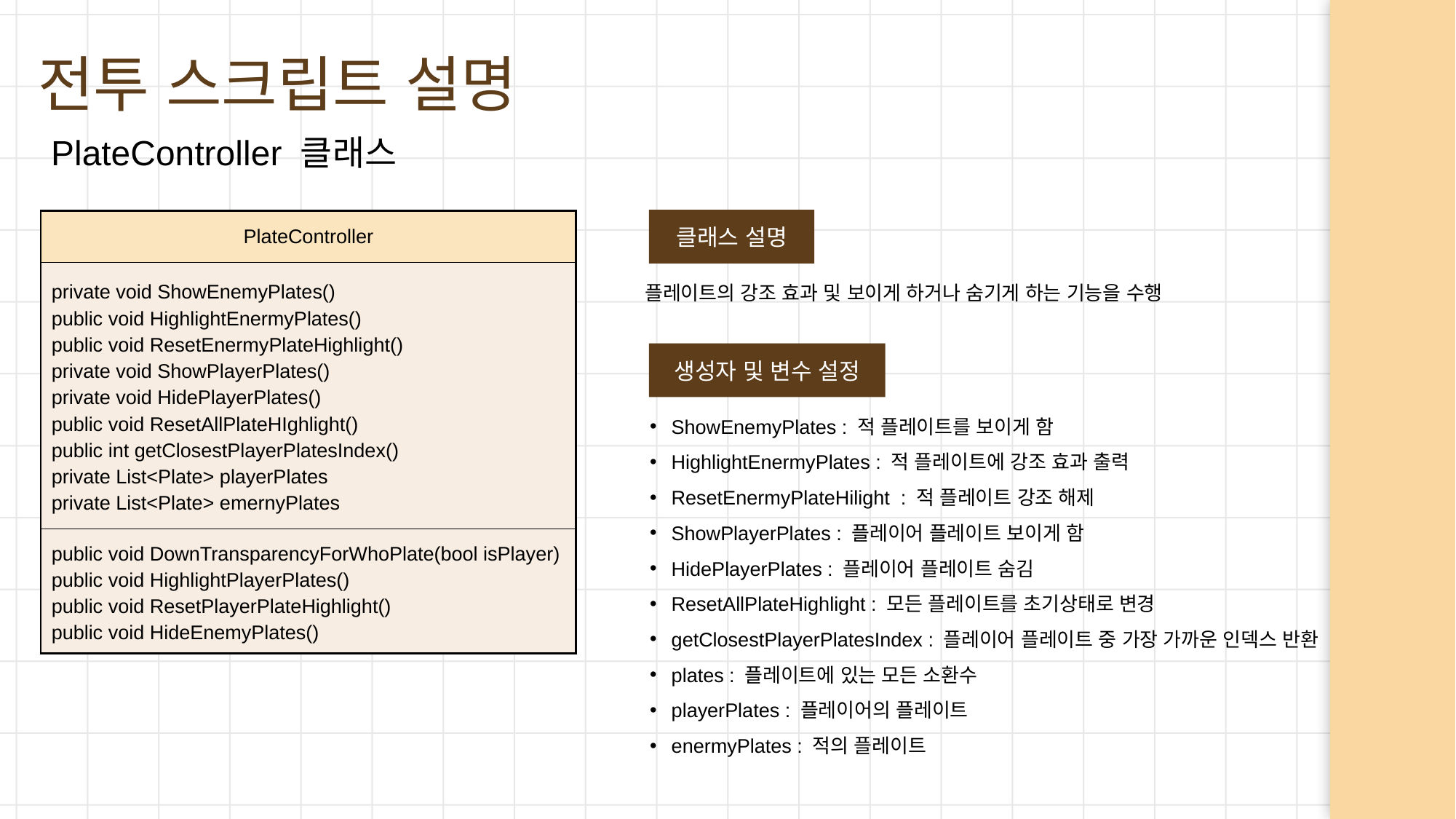

전투 스크립트 설명
PlateController 클래스
클래스 설명
플레이트의 강조 효과 및 보이게 하거나 숨기게 하는 기능을 수행
| PlateController |
| --- |
| private void ShowEnemyPlates() public void HighlightEnermyPlates() public void ResetEnermyPlateHighlight() private void ShowPlayerPlates() private void HidePlayerPlates() public void ResetAllPlateHIghlight() public int getClosestPlayerPlatesIndex() private List<Plate> playerPlates private List<Plate> emernyPlates |
| public void DownTransparencyForWhoPlate(bool isPlayer) public void HighlightPlayerPlates() public void ResetPlayerPlateHighlight() public void HideEnemyPlates() |
생성자 및 변수 설정
ShowEnemyPlates : 적 플레이트를 보이게 함
HighlightEnermyPlates : 적 플레이트에 강조 효과 출력
ResetEnermyPlateHilight  : 적 플레이트 강조 해제
ShowPlayerPlates : 플레이어 플레이트 보이게 함
HidePlayerPlates : 플레이어 플레이트 숨김
ResetAllPlateHighlight : 모든 플레이트를 초기상태로 변경
getClosestPlayerPlatesIndex : 플레이어 플레이트 중 가장 가까운 인덱스 반환
plates : 플레이트에 있는 모든 소환수
playerPlates : 플레이어의 플레이트
enermyPlates : 적의 플레이트